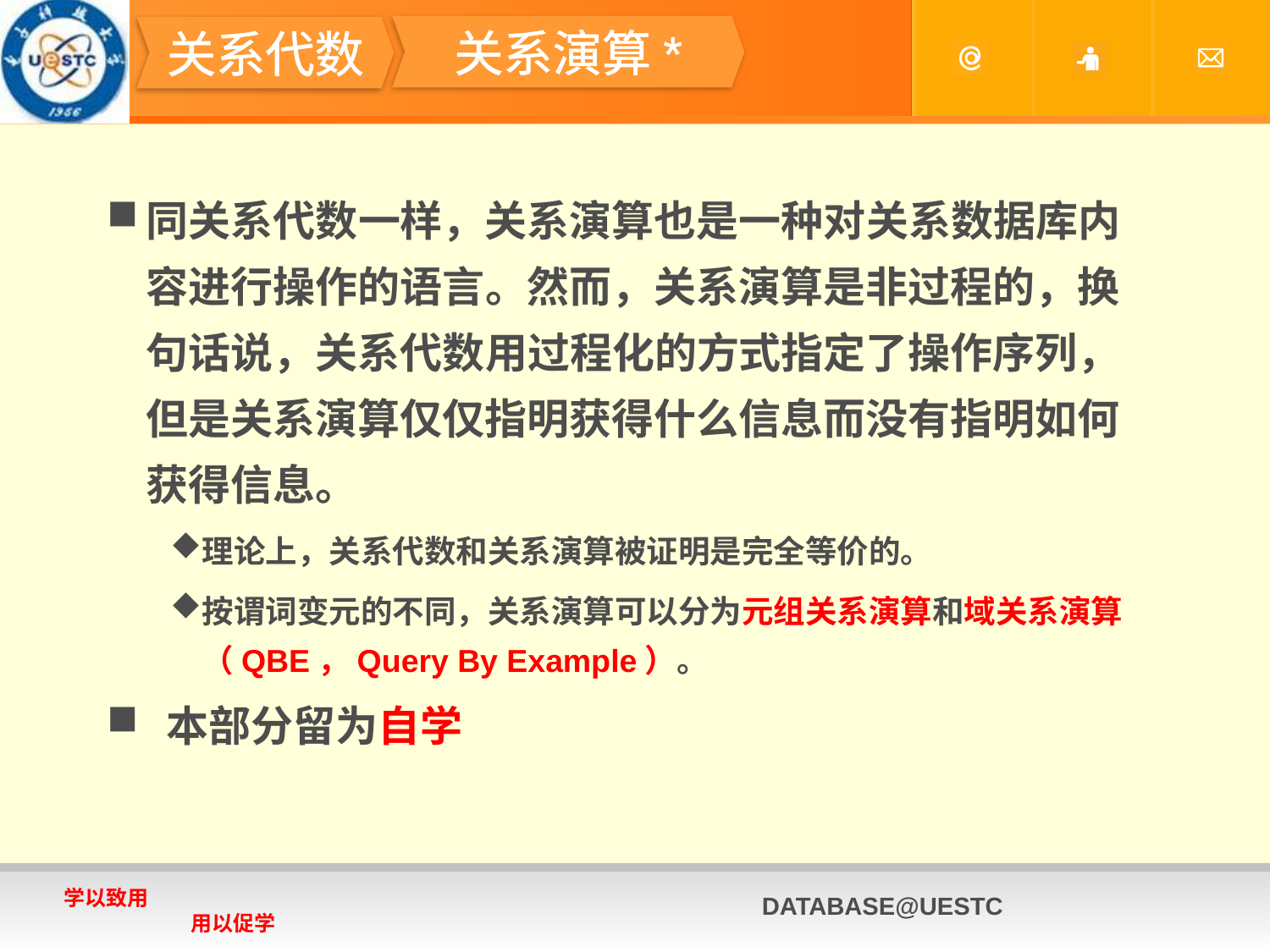

#
关系演算*
关系代数
同关系代数一样，关系演算也是一种对关系数据库内容进行操作的语言。然而，关系演算是非过程的，换句话说，关系代数用过程化的方式指定了操作序列，但是关系演算仅仅指明获得什么信息而没有指明如何获得信息。
理论上，关系代数和关系演算被证明是完全等价的。
按谓词变元的不同，关系演算可以分为元组关系演算和域关系演算（QBE，Query By Example）。
 本部分留为自学